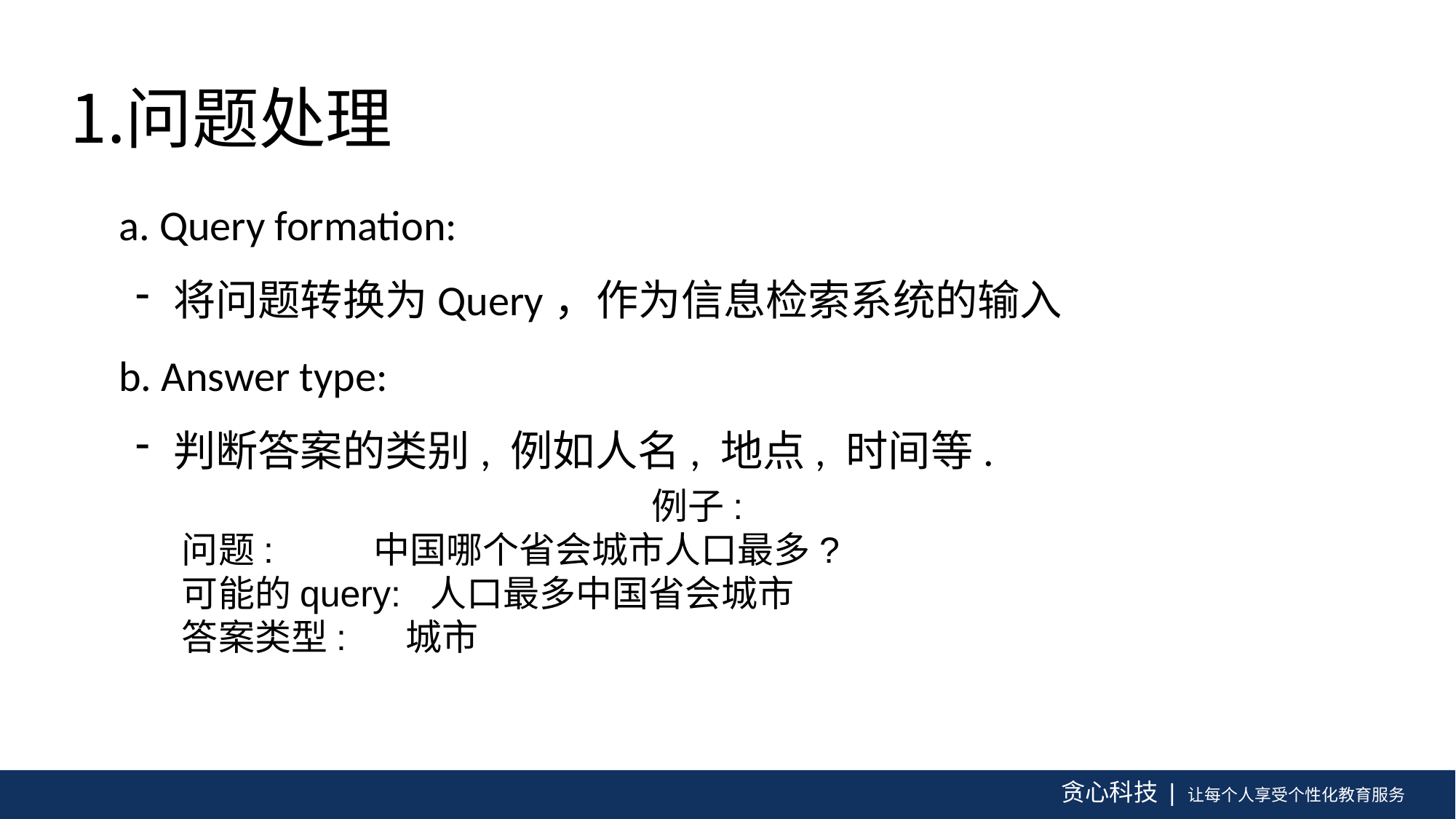

# 问题处理
a. Query formation:
将问题转换为Query，作为信息检索系统的输入
b. Answer type:
判断答案的类别, 例如人名, 地点, 时间等.
例子:
   问题:         中国哪个省会城市人口最多?
   可能的query:  人口最多中国省会城市
   答案类型:     城市